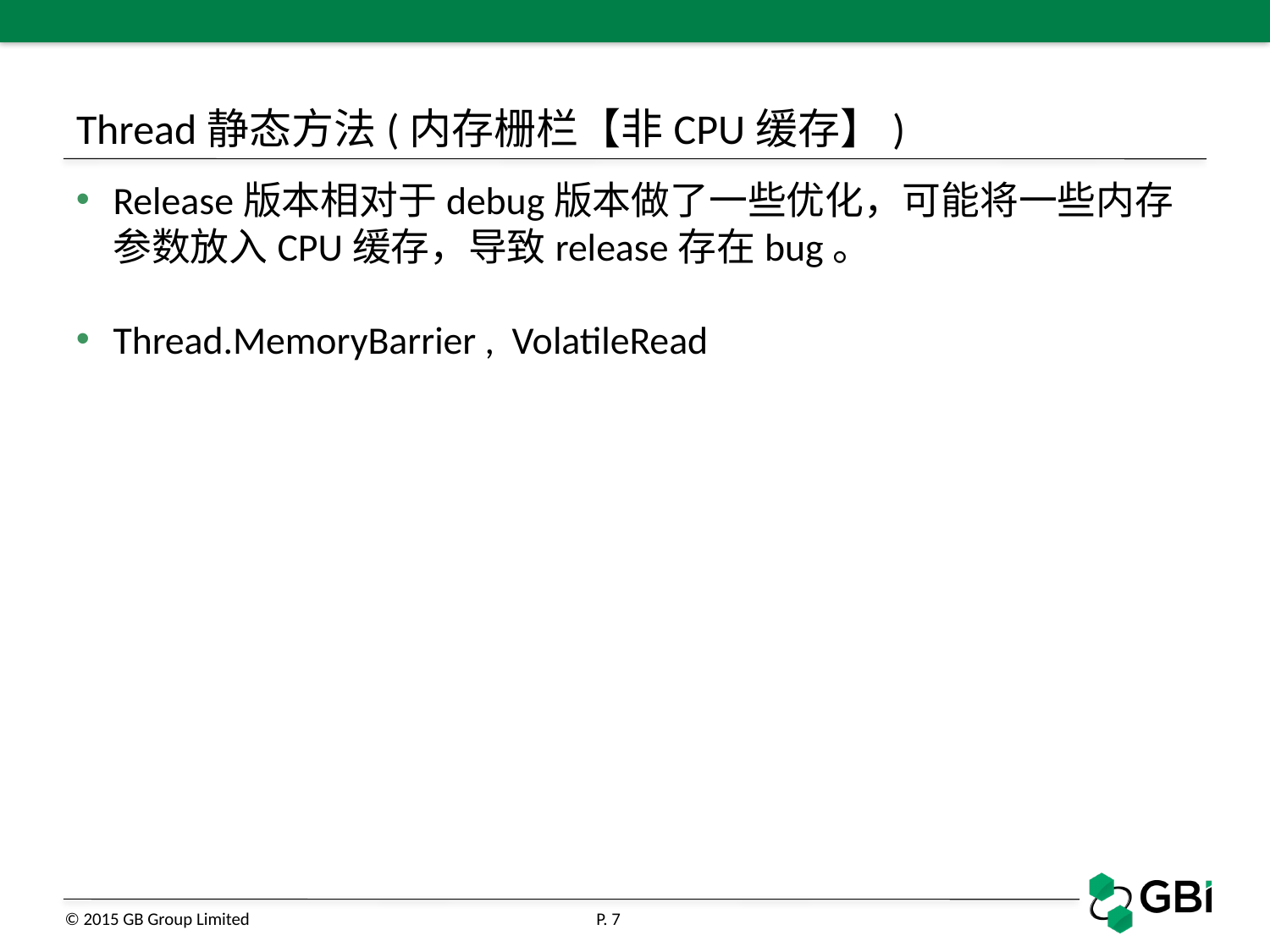

# Thread静态方法(内存栅栏【非CPU缓存】)
Release版本相对于debug版本做了一些优化，可能将一些内存参数放入CPU缓存，导致release存在bug。

Thread.MemoryBarrier ,  VolatileRead